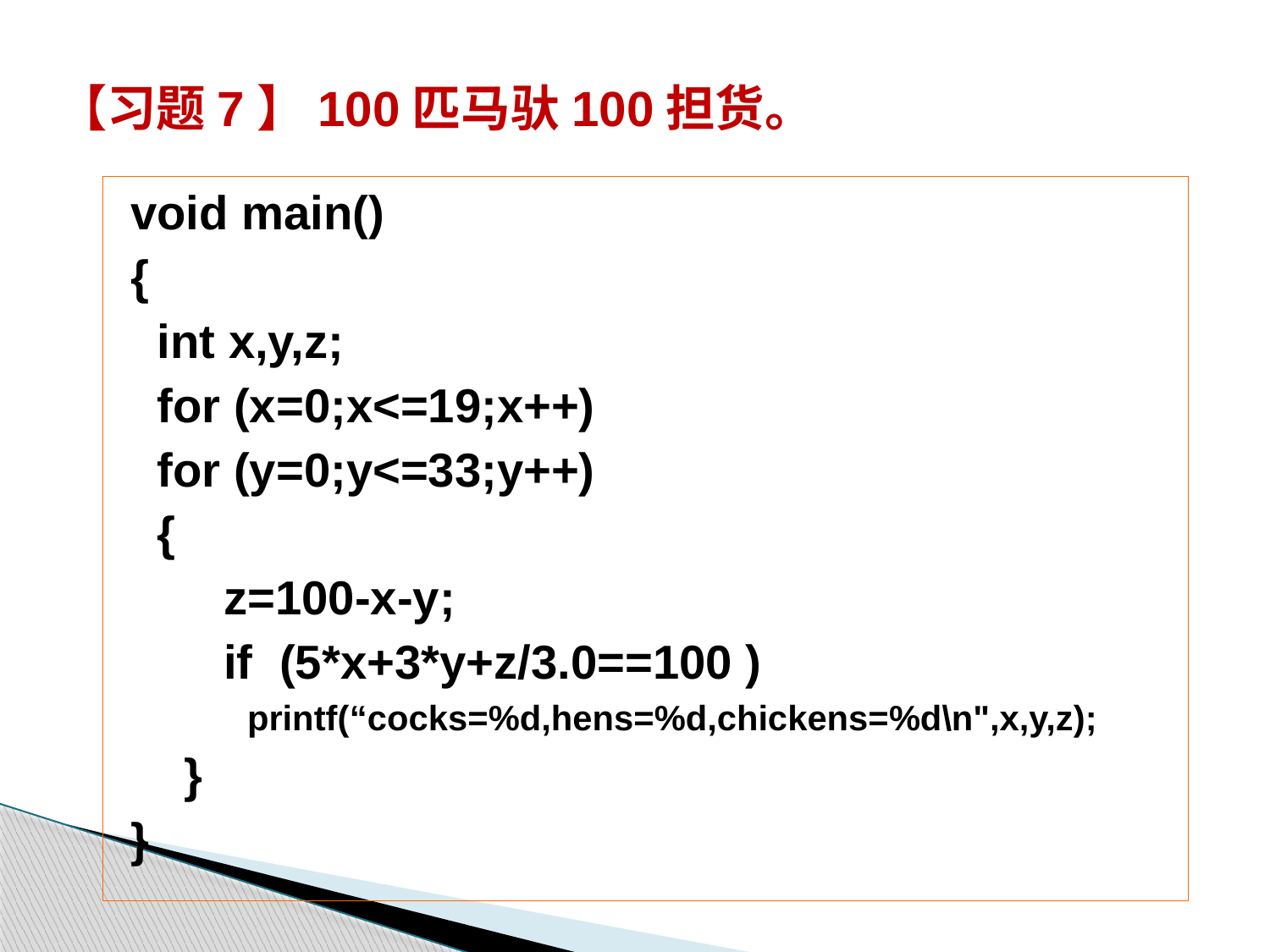

# 【习题7】100匹马驮100担货。
void main()
{
  int x,y,z;
  for (x=0;x<=19;x++)
  for (y=0;y<=33;y++)
  {
       z=100-x-y;
       if  (5*x+3*y+z/3.0==100 )
            printf(“cocks=%d,hens=%d,chickens=%d\n",x,y,z);
    }
}